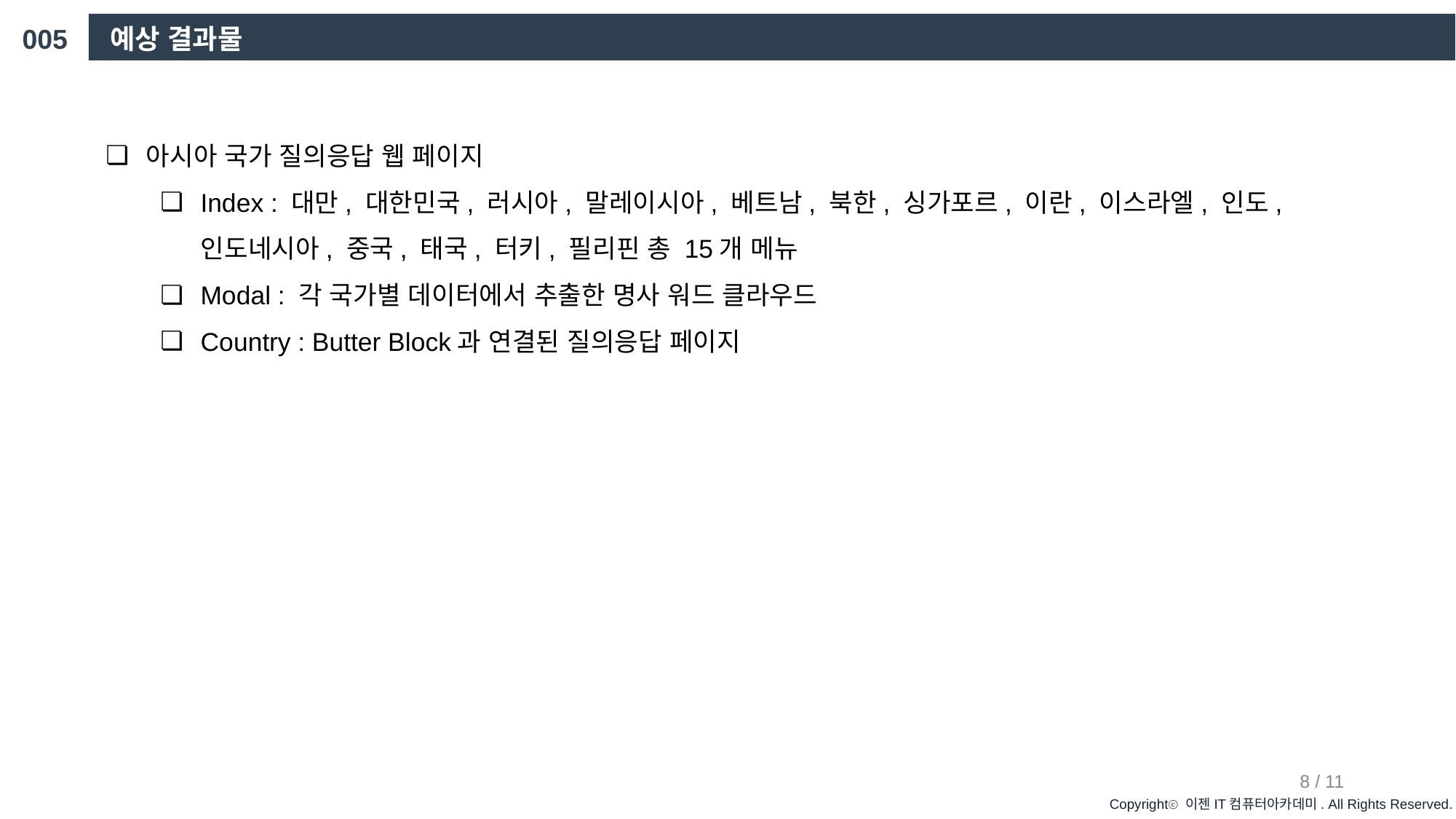

005
예상 결과물
아시아 국가 질의응답 웹 페이지
Index : 대만, 대한민국, 러시아, 말레이시아, 베트남, 북한, 싱가포르, 이란, 이스라엘, 인도, 인도네시아, 중국, 태국, 터키, 필리핀 총 15개 메뉴
Modal : 각 국가별 데이터에서 추출한 명사 워드 클라우드
Country : Butter Block과 연결된 질의응답 페이지
8 / 11